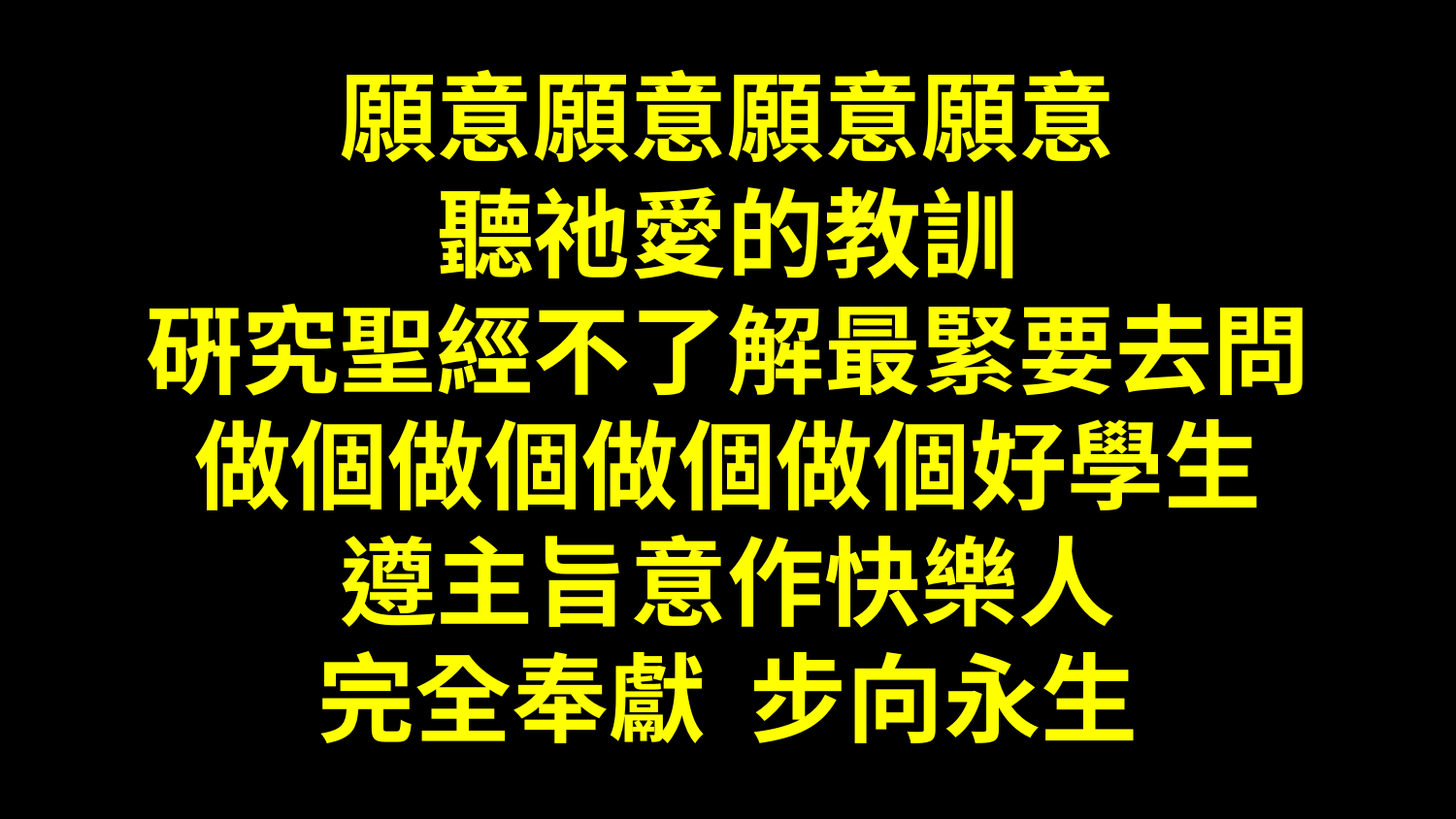

願意願意願意願意
聽祂愛的教訓
硏究聖經不了解最緊要去問
做個做個做個做個好學生
遵主旨意作快樂人
完全奉獻  步向永生